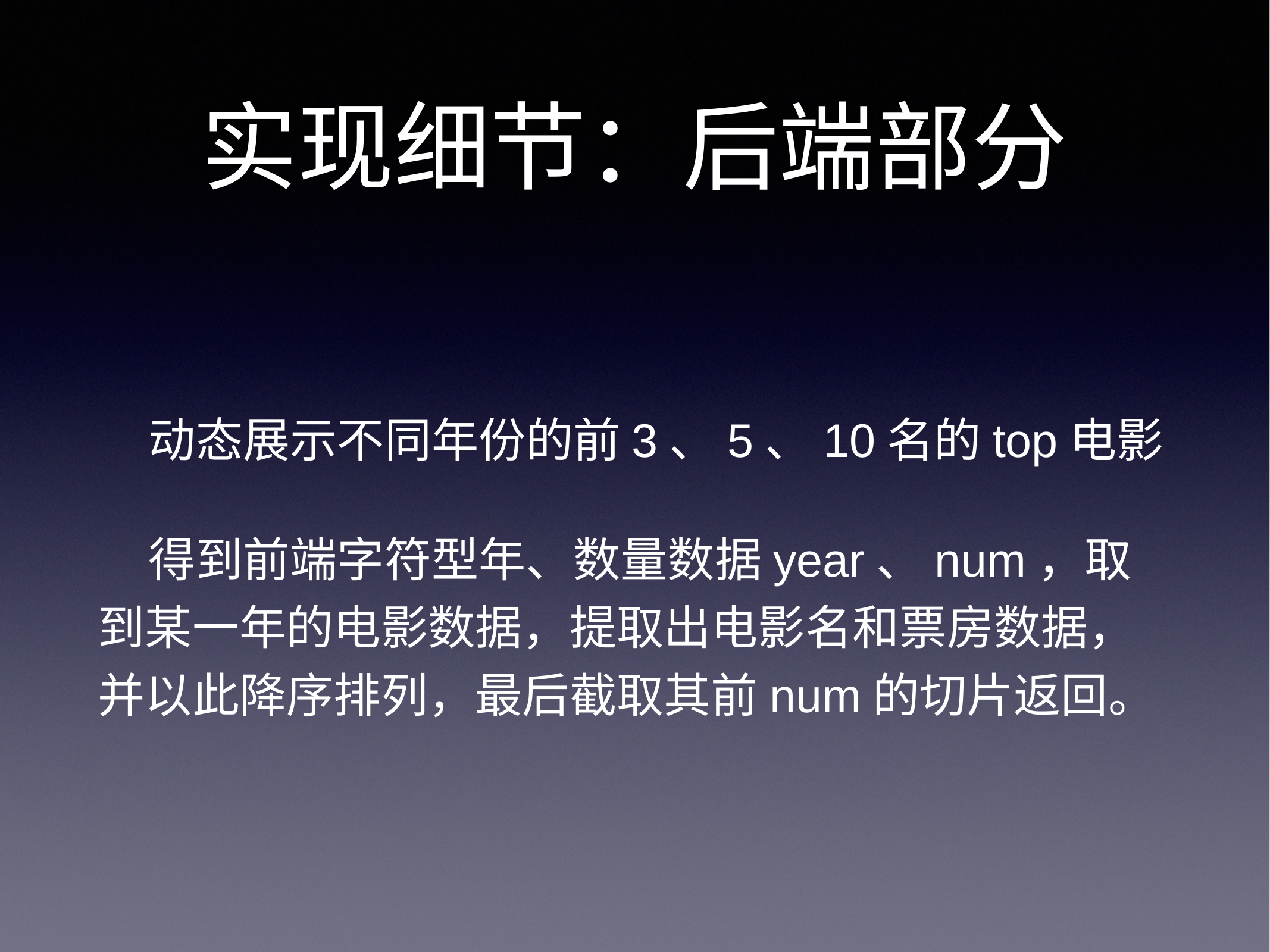

# 实现细节：后端部分
动态展示不同年份的前3、5、10名的top电影
得到前端字符型年、数量数据year、num，取到某一年的电影数据，提取出电影名和票房数据，并以此降序排列，最后截取其前num的切片返回。